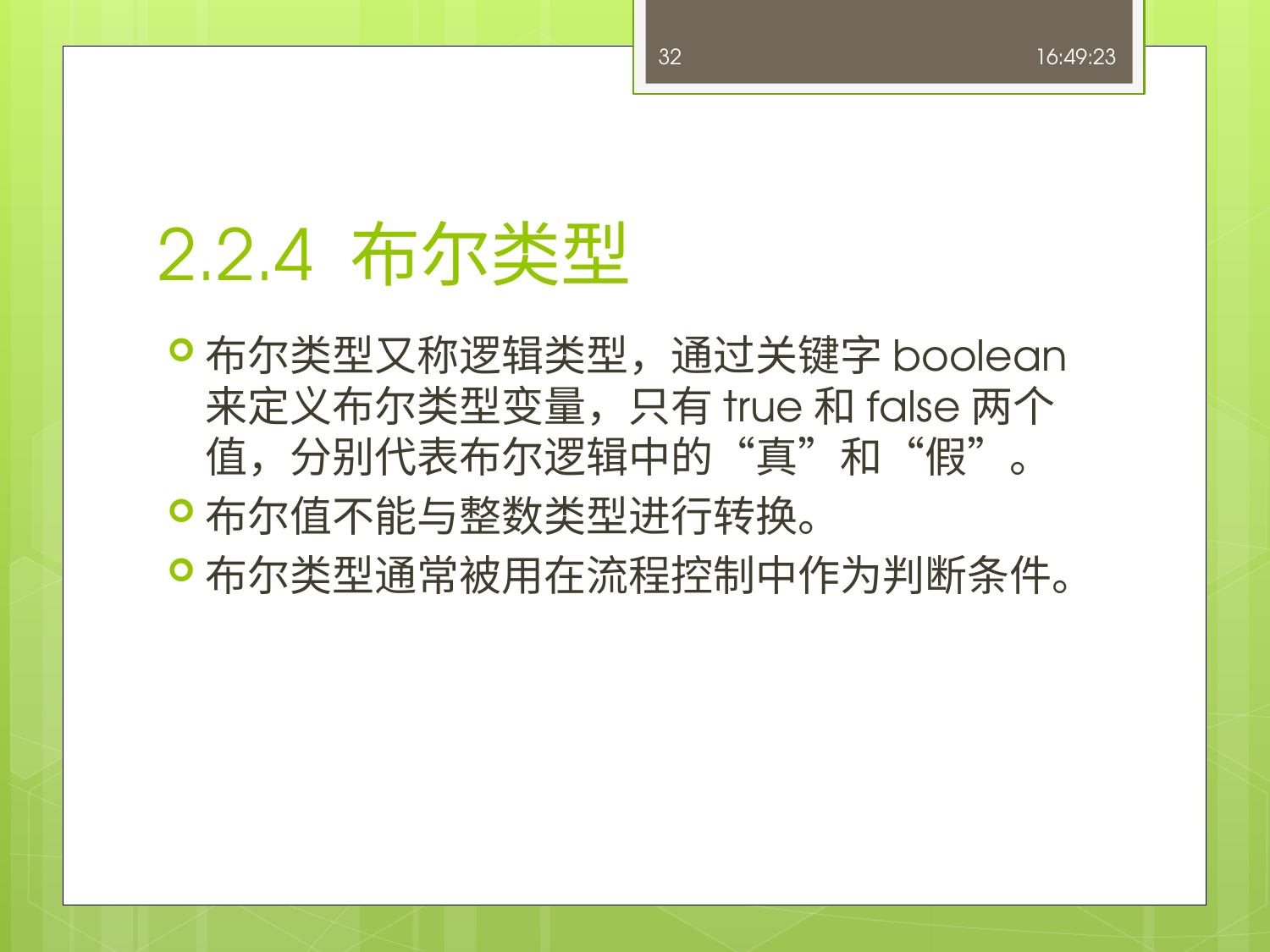

32
16:49:23
# 2.2.4 布尔类型
布尔类型又称逻辑类型，通过关键字boolean来定义布尔类型变量，只有true和false两个值，分别代表布尔逻辑中的“真”和“假”。
布尔值不能与整数类型进行转换。
布尔类型通常被用在流程控制中作为判断条件。